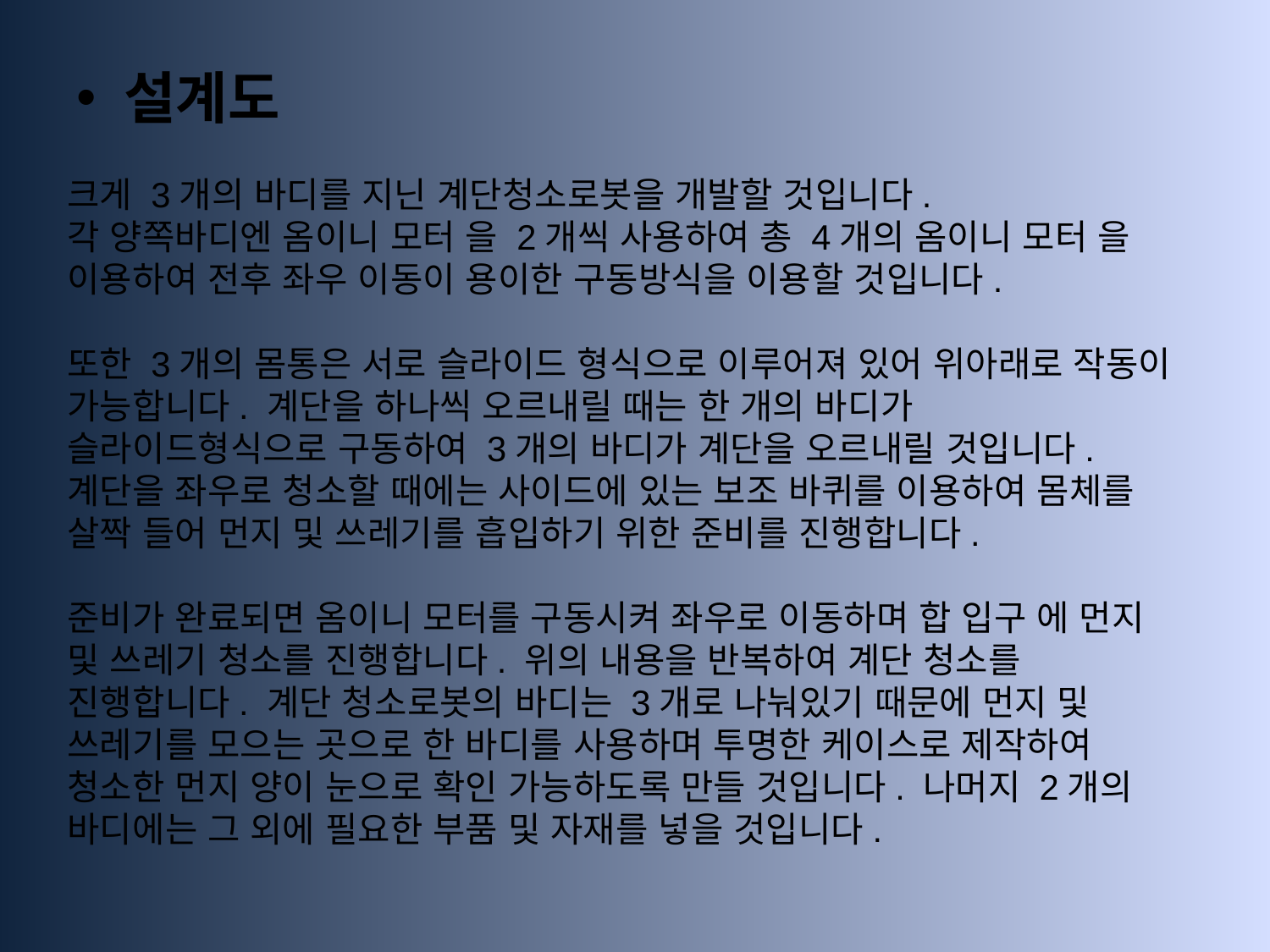

설계도
크게 3개의 바디를 지닌 계단청소로봇을 개발할 것입니다.
각 양쪽바디엔 옴이니 모터 을 2개씩 사용하여 총 4개의 옴이니 모터 을 이용하여 전후 좌우 이동이 용이한 구동방식을 이용할 것입니다.

또한 3개의 몸통은 서로 슬라이드 형식으로 이루어져 있어 위아래로 작동이 가능합니다. 계단을 하나씩 오르내릴 때는 한 개의 바디가 슬라이드형식으로 구동하여 3개의 바디가 계단을 오르내릴 것입니다. 계단을 좌우로 청소할 때에는 사이드에 있는 보조 바퀴를 이용하여 몸체를 살짝 들어 먼지 및 쓰레기를 흡입하기 위한 준비를 진행합니다.

준비가 완료되면 옴이니 모터를 구동시켜 좌우로 이동하며 합 입구 에 먼지 및 쓰레기 청소를 진행합니다. 위의 내용을 반복하여 계단 청소를 진행합니다. 계단 청소로봇의 바디는 3개로 나눠있기 때문에 먼지 및 쓰레기를 모으는 곳으로 한 바디를 사용하며 투명한 케이스로 제작하여 청소한 먼지 양이 눈으로 확인 가능하도록 만들 것입니다. 나머지 2개의 바디에는 그 외에 필요한 부품 및 자재를 넣을 것입니다.